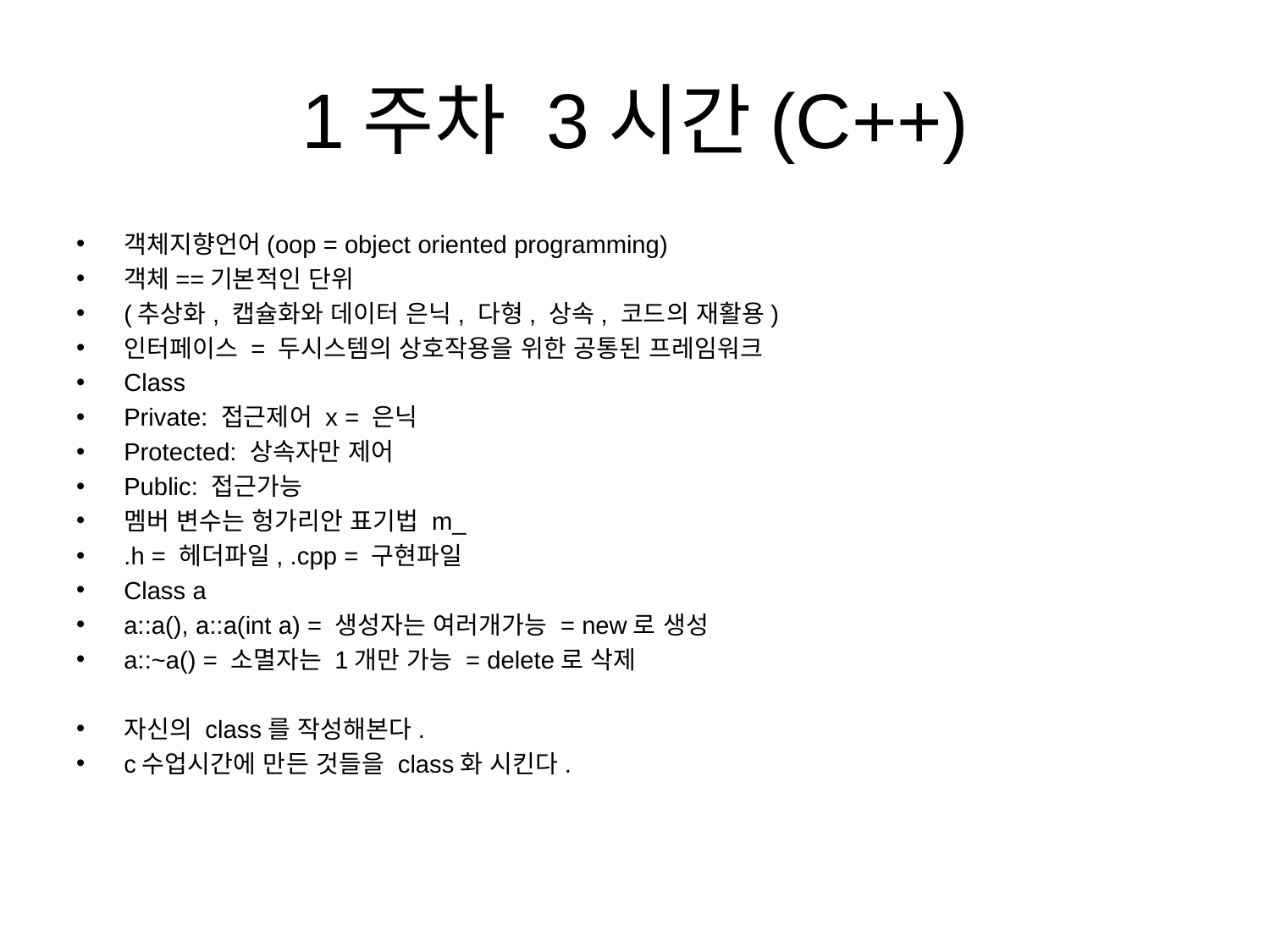

# 1주차 3시간(C++)
객체지향언어(oop = object oriented programming)
객체==기본적인 단위
(추상화, 캡슐화와 데이터 은닉, 다형, 상속, 코드의 재활용)
인터페이스 = 두시스템의 상호작용을 위한 공통된 프레임워크
Class
Private: 접근제어 x = 은닉
Protected: 상속자만 제어
Public: 접근가능
멤버 변수는 헝가리안 표기법 m_
.h = 헤더파일, .cpp = 구현파일
Class a
a::a(), a::a(int a) = 생성자는 여러개가능 = new로 생성
a::~a() = 소멸자는 1개만 가능 = delete로 삭제

자신의 class를 작성해본다.
c수업시간에 만든 것들을 class화 시킨다.